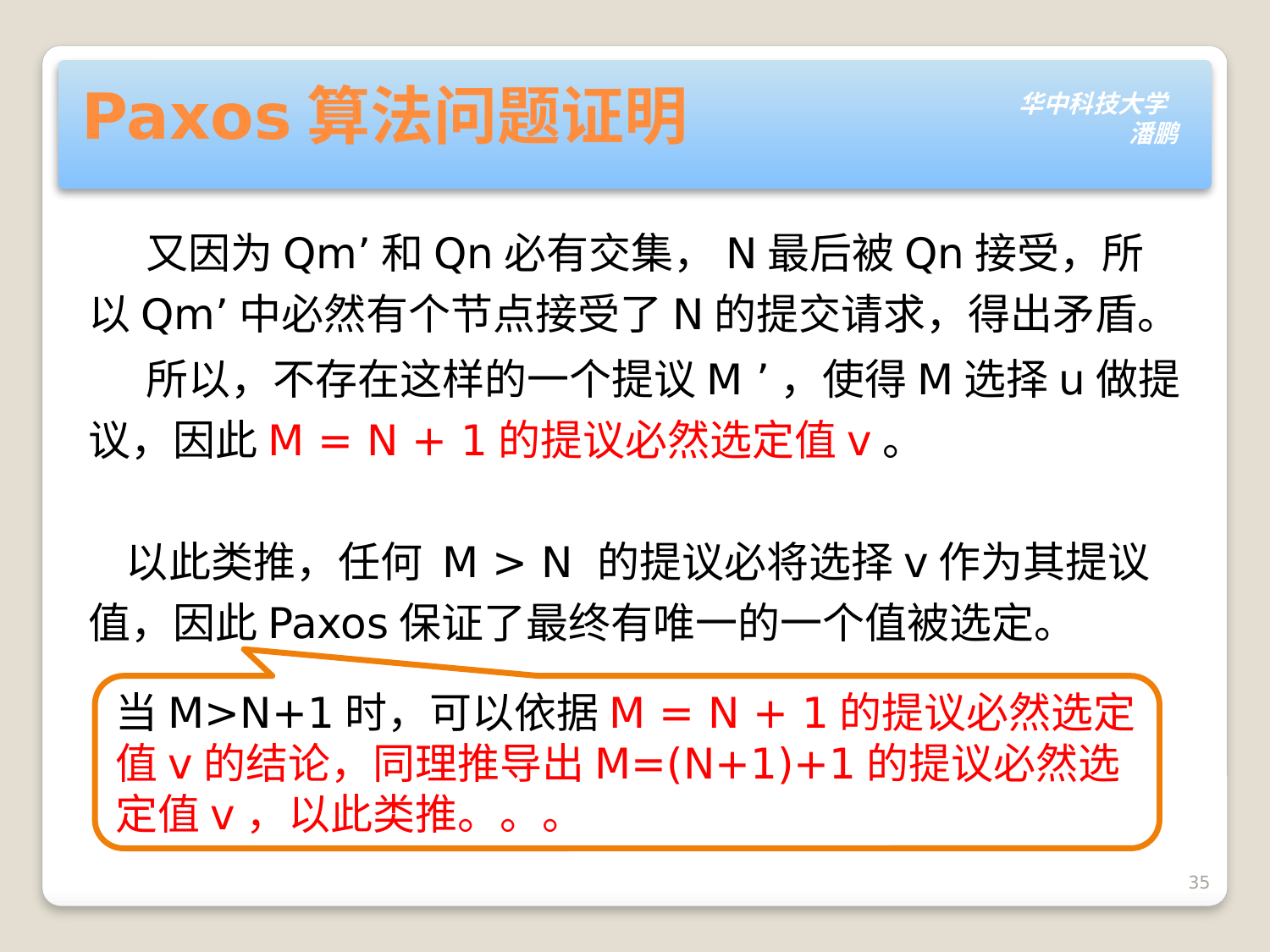

# Paxos算法问题证明
     又因为Qm’和Qn必有交集，N最后被Qn接受，所以Qm’中必然有个节点接受了N的提交请求，得出矛盾。
     所以，不存在这样的一个提议M ’，使得M选择u做提议，因此M = N + 1的提议必然选定值v。
    以此类推，任何 M > N 的提议必将选择v作为其提议值，因此Paxos保证了最终有唯一的一个值被选定。
当M>N+1时，可以依据M = N + 1的提议必然选定值v的结论，同理推导出M=(N+1)+1的提议必然选定值v，以此类推。。。
35